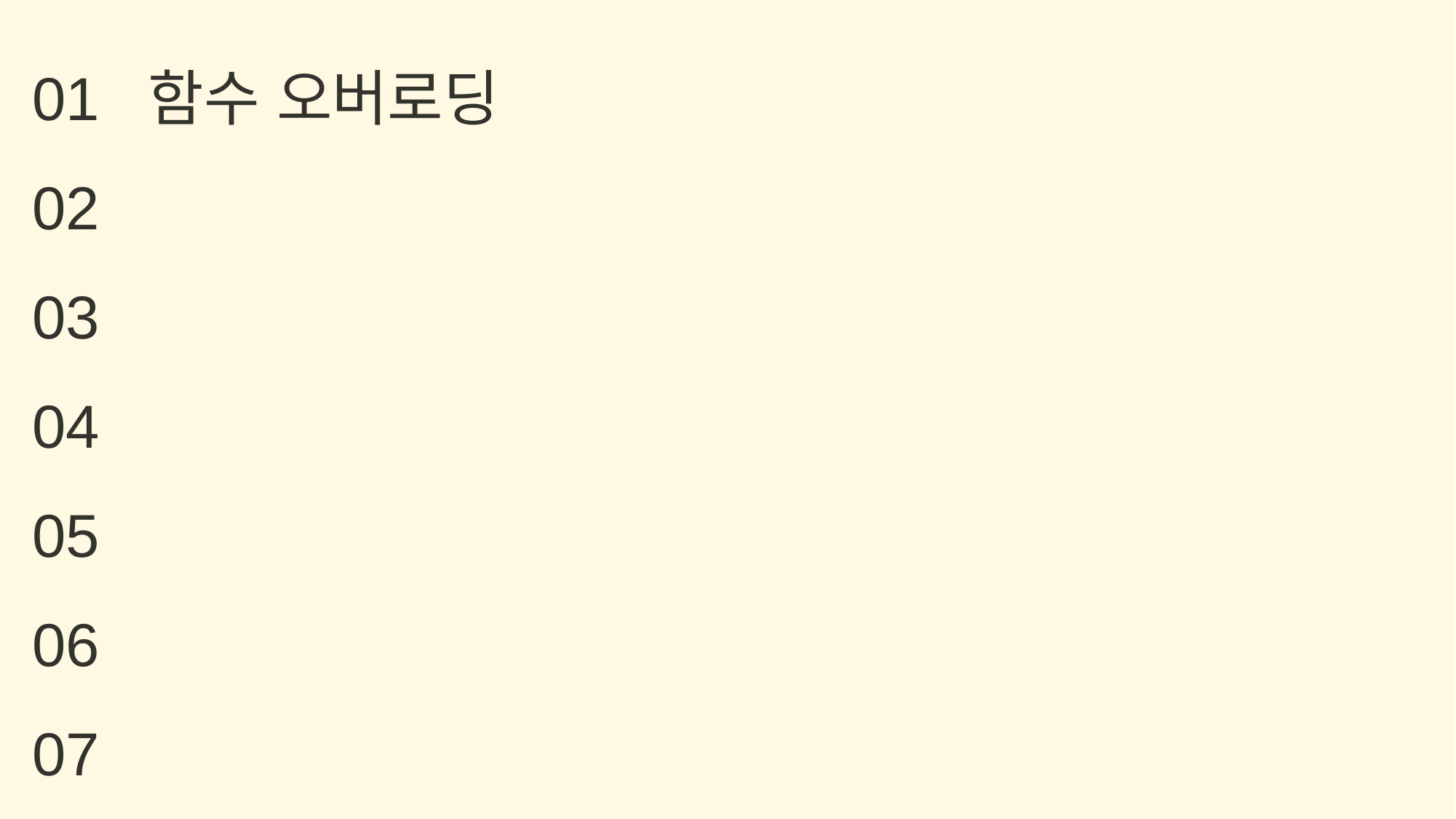

함수 오버로딩
01
02
03
04
05
06
07